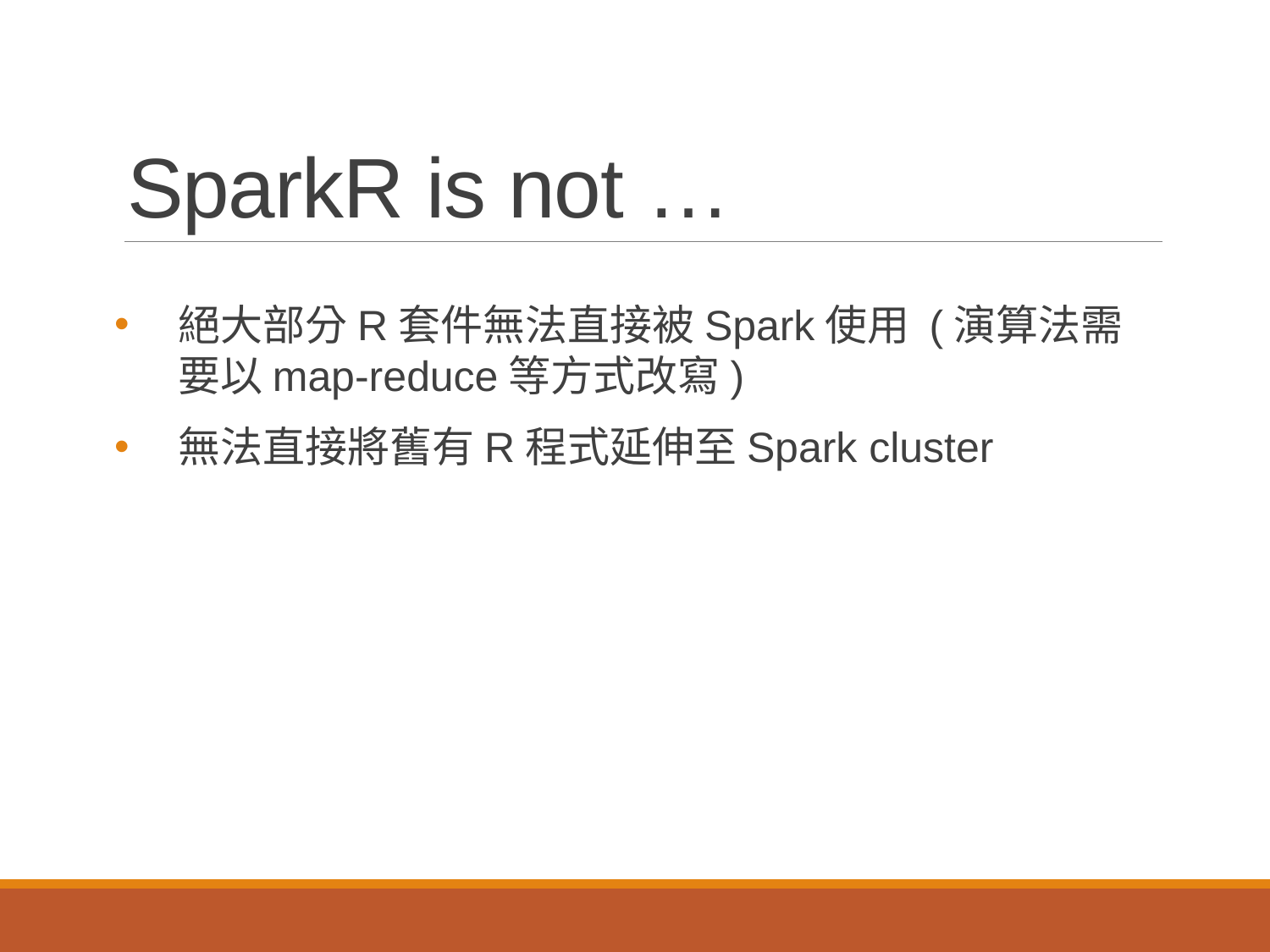

# SparkR is not …
絕大部分R套件無法直接被Spark使用 (演算法需要以map-reduce等方式改寫)
無法直接將舊有R程式延伸至Spark cluster